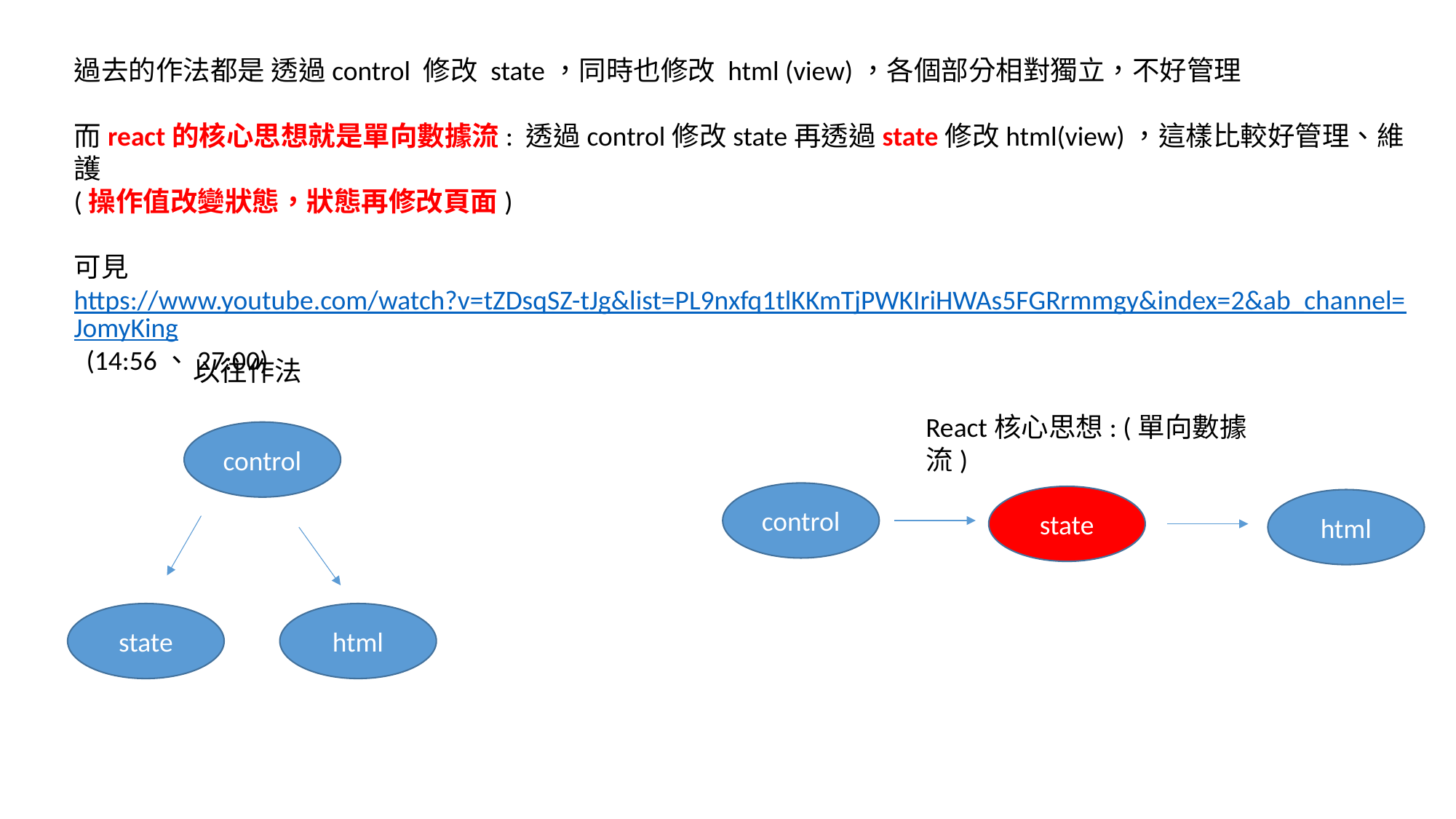

過去的作法都是 透過control 修改 state，同時也修改 html (view)，各個部分相對獨立，不好管理

而react的核心思想就是單向數據流: 透過control修改state再透過state修改html(view)，這樣比較好管理、維護
(操作值改變狀態，狀態再修改頁面)

可見https://www.youtube.com/watch?v=tZDsqSZ-tJg&list=PL9nxfq1tlKKmTjPWKIriHWAs5FGRrmmgy&index=2&ab_channel=JomyKing  (14:56、27:00)
以往作法
React核心思想: (單向數據流)

control
control
state
html
state
html